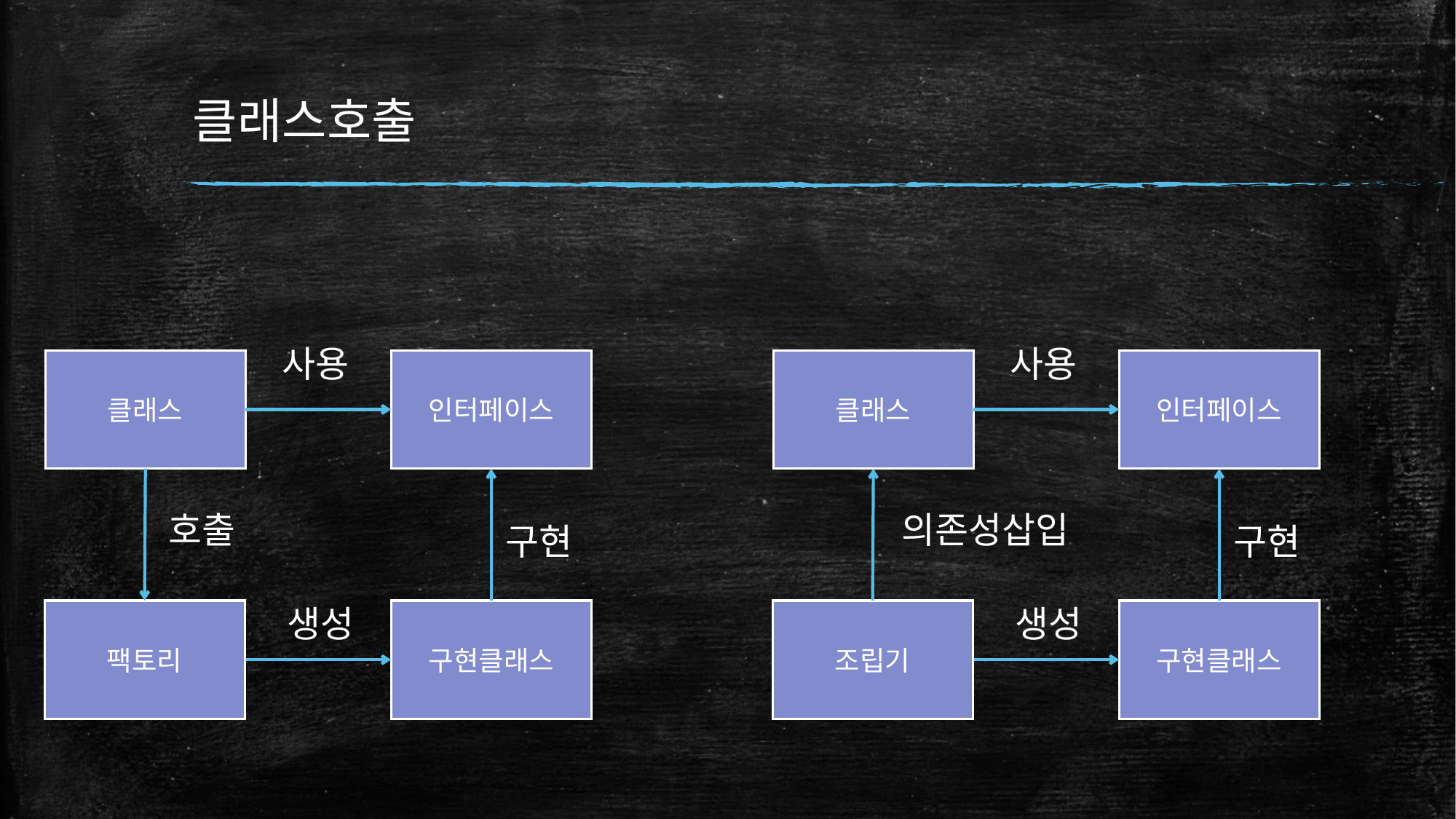

# 클래스호출
사용
사용
클래스
인터페이스
클래스
인터페이스
호출
의존성삽입
구현
구현
팩토리
생성
구현클래스
조립기
생성
구현클래스